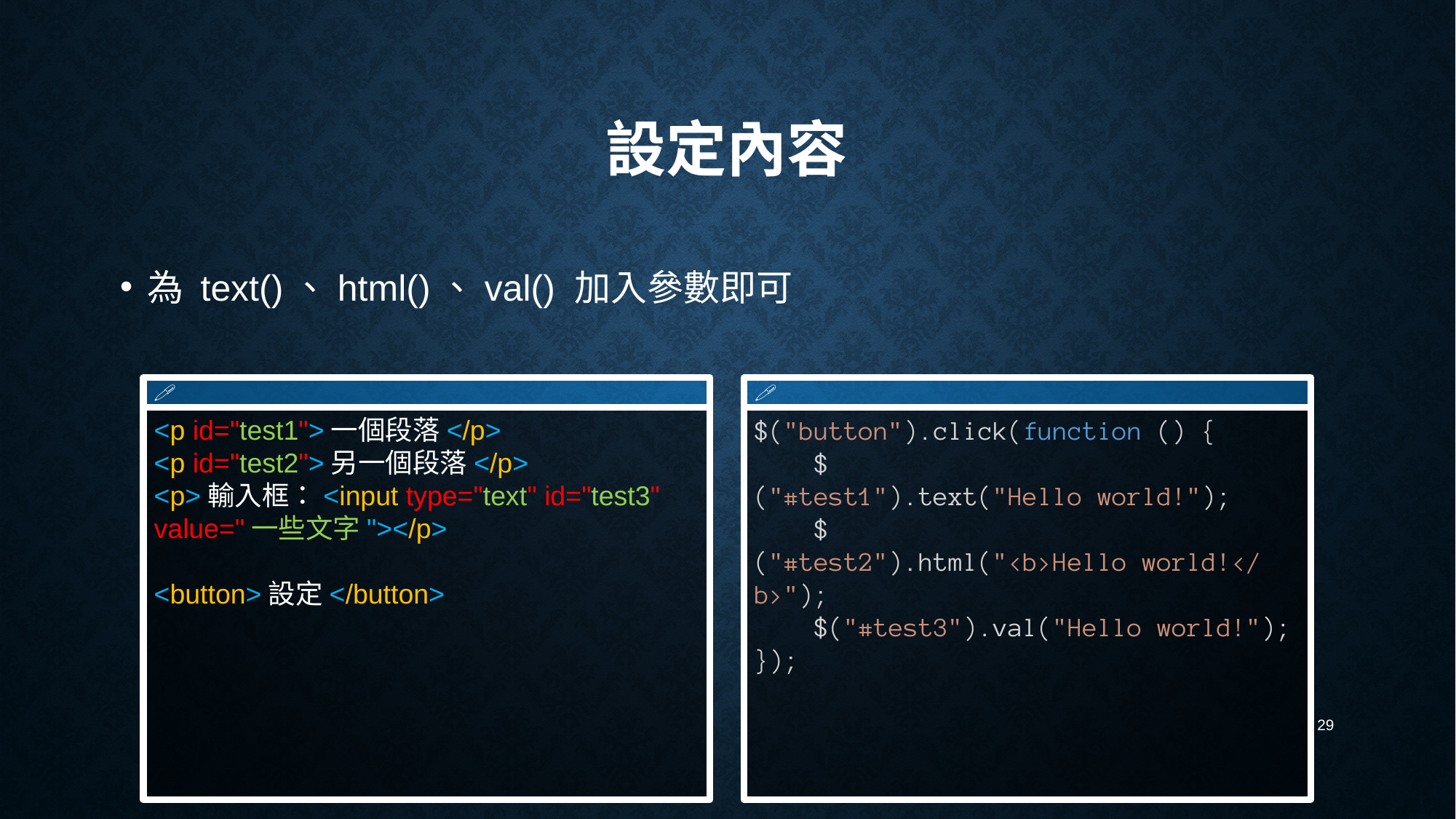

# 設定內容
為 text()、html()、val() 加入參數即可
🖊
<p id="test1">一個段落</p>
<p id="test2">另一個段落</p>
<p>輸入框：<input type="text" id="test3" value="一些文字"></p>

<button>設定</button>
🖊
$("button").click(function () {
    $("#test1").text("Hello world!");
    $("#test2").html("<b>Hello world!</b>");
    $("#test3").val("Hello world!");
});
29